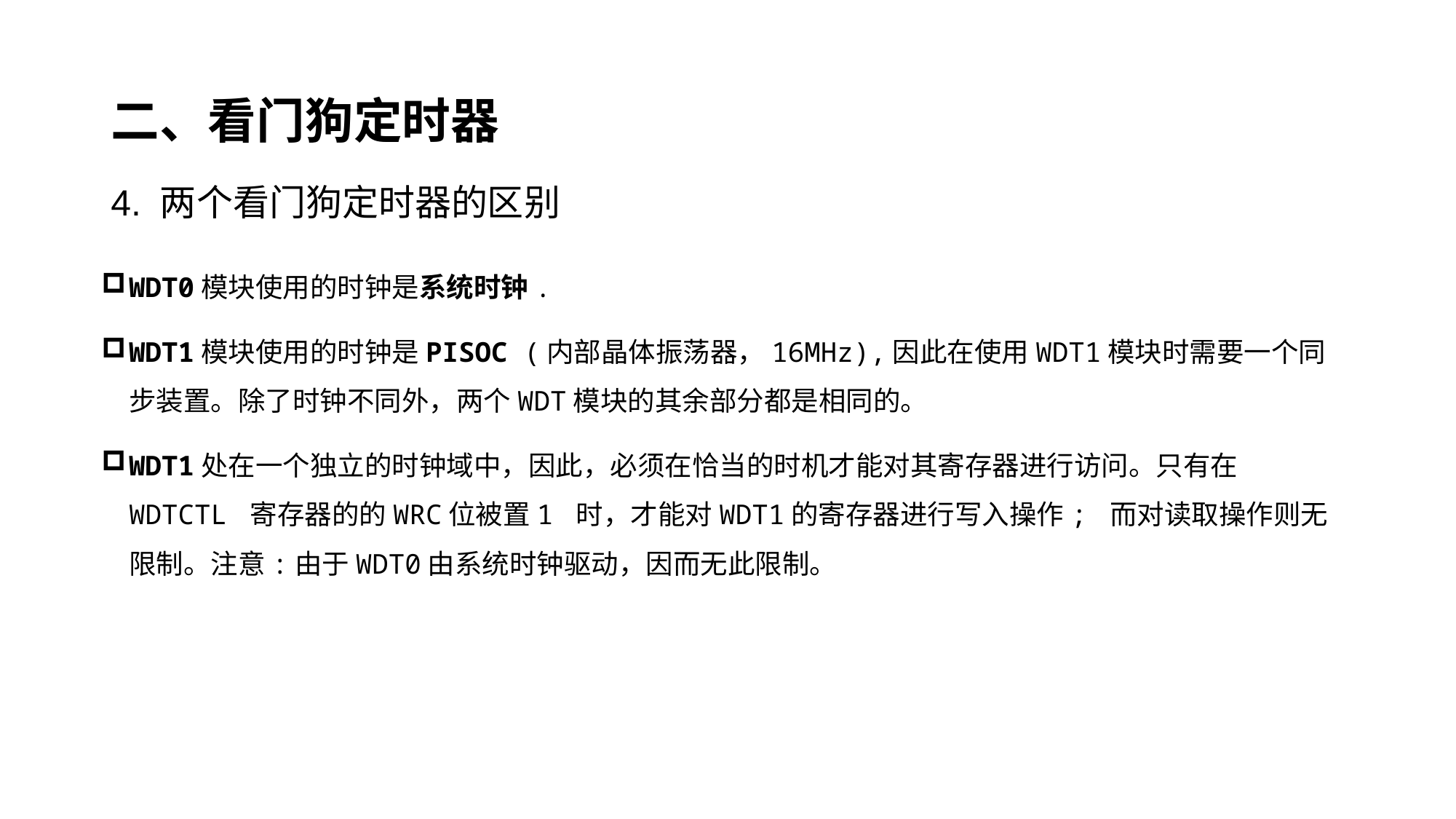

# 二、看门狗定时器
4. 两个看门狗定时器的区别

WDT0模块使用的时钟是系统时钟.
WDT1模块使用的时钟是PISOC (内部晶体振荡器，16MHz),因此在使用WDT1模块时需要一个同步装置。除了时钟不同外，两个WDT模块的其余部分都是相同的。
WDT1处在一个独立的时钟域中，因此，必须在恰当的时机才能对其寄存器进行访问。只有在WDTCTL 寄存器的的WRC位被置1 时，才能对WDT1的寄存器进行写入操作; 而对读取操作则无限制。注意:由于WDT0由系统时钟驱动，因而无此限制。